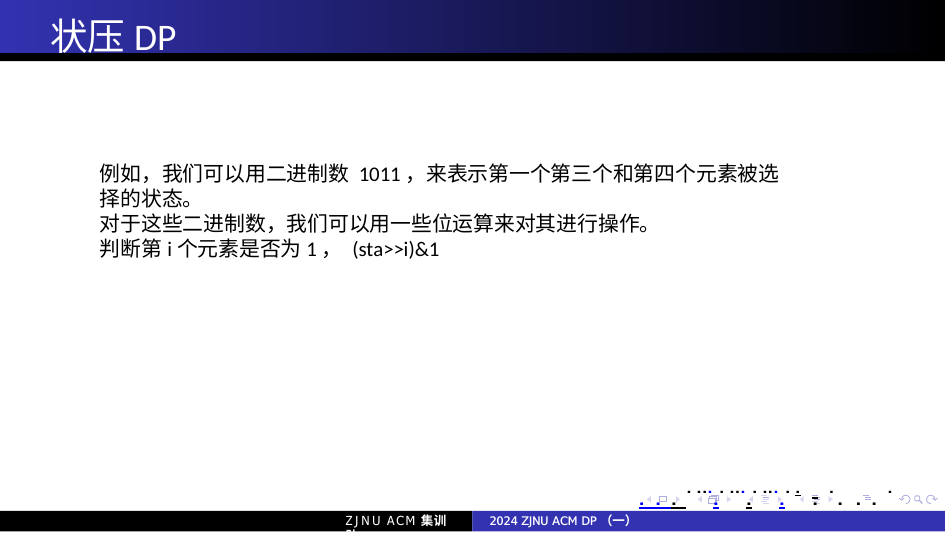

状压DP
例如，我们可以用二进制数 1011，来表示第一个第三个和第四个元素被选择的状态。
对于这些二进制数，我们可以用一些位运算来对其进行操作。
判断第i个元素是否为1， (sta>>i)&1

. . . ................. . .. . . .
2024 ZJNU ACM DP（一）
ZJNU ACM集训队